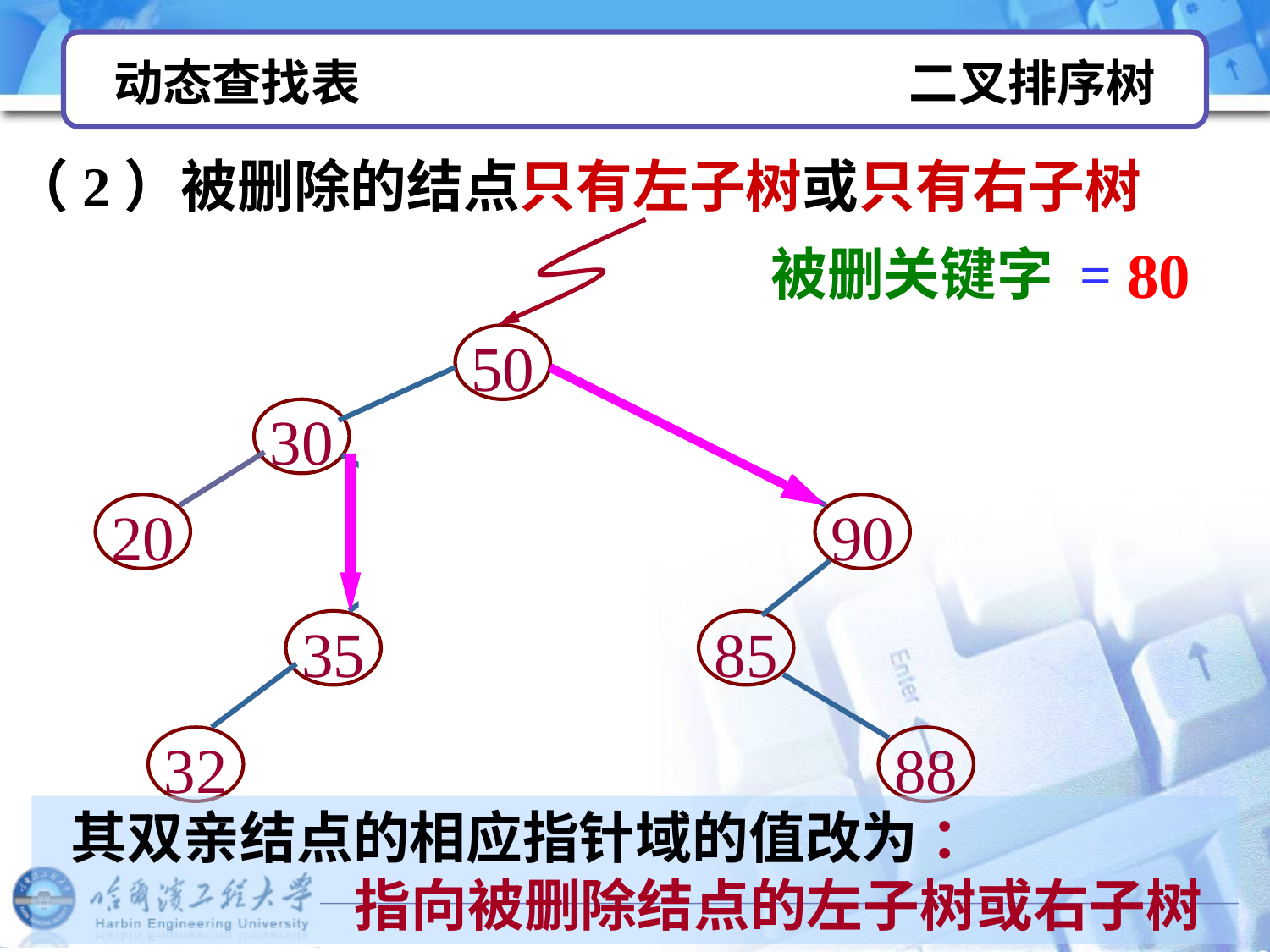

# 动态查找表                                                 二叉排序树
（2）被删除的结点只有左子树或只有右子树

50

30
80

20
40
90

35
85

32
88
80
被删关键字 = 40

 其双亲结点的相应指针域的值改为 ：
                       指向被删除结点的左子树或右子树